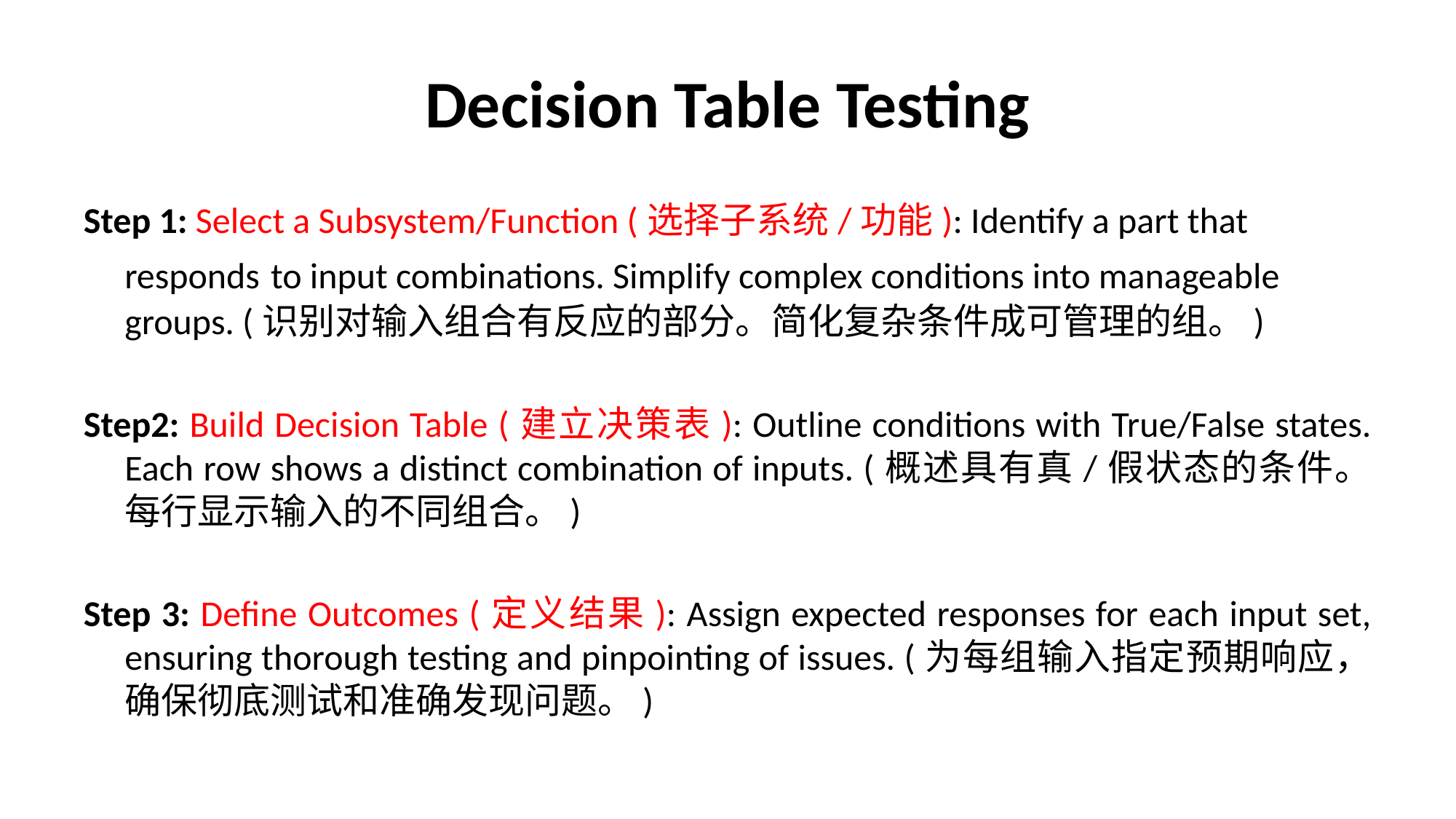

# Decision Table Testing
Step 1: Select a Subsystem/Function (选择子系统/功能): Identify a part that responds to input combinations. Simplify complex conditions into manageable groups. (识别对输入组合有反应的部分。简化复杂条件成可管理的组。)

Step2: Build Decision Table (建立决策表): Outline conditions with True/False states. Each row shows a distinct combination of inputs. (概述具有真/假状态的条件。每行显示输入的不同组合。)

Step 3: Define Outcomes (定义结果): Assign expected responses for each input set, ensuring thorough testing and pinpointing of issues. (为每组输入指定预期响应，确保彻底测试和准确发现问题。)